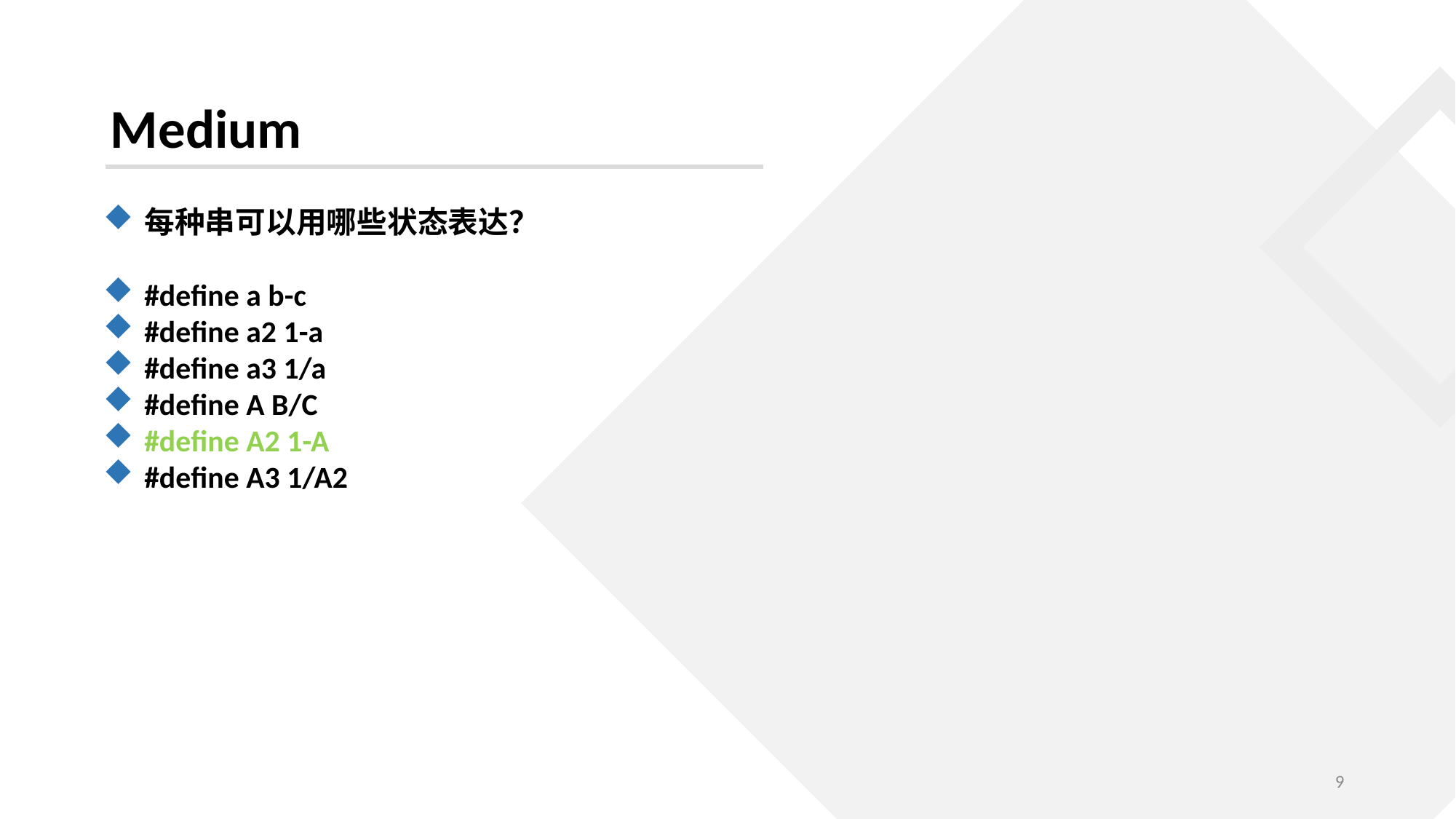

Medium
每种串可以用哪些状态表达？

#define a b-c
#define a2 1-a
#define a3 1/a
#define A B/C
#define A2 1-A
#define A3 1/A2
9